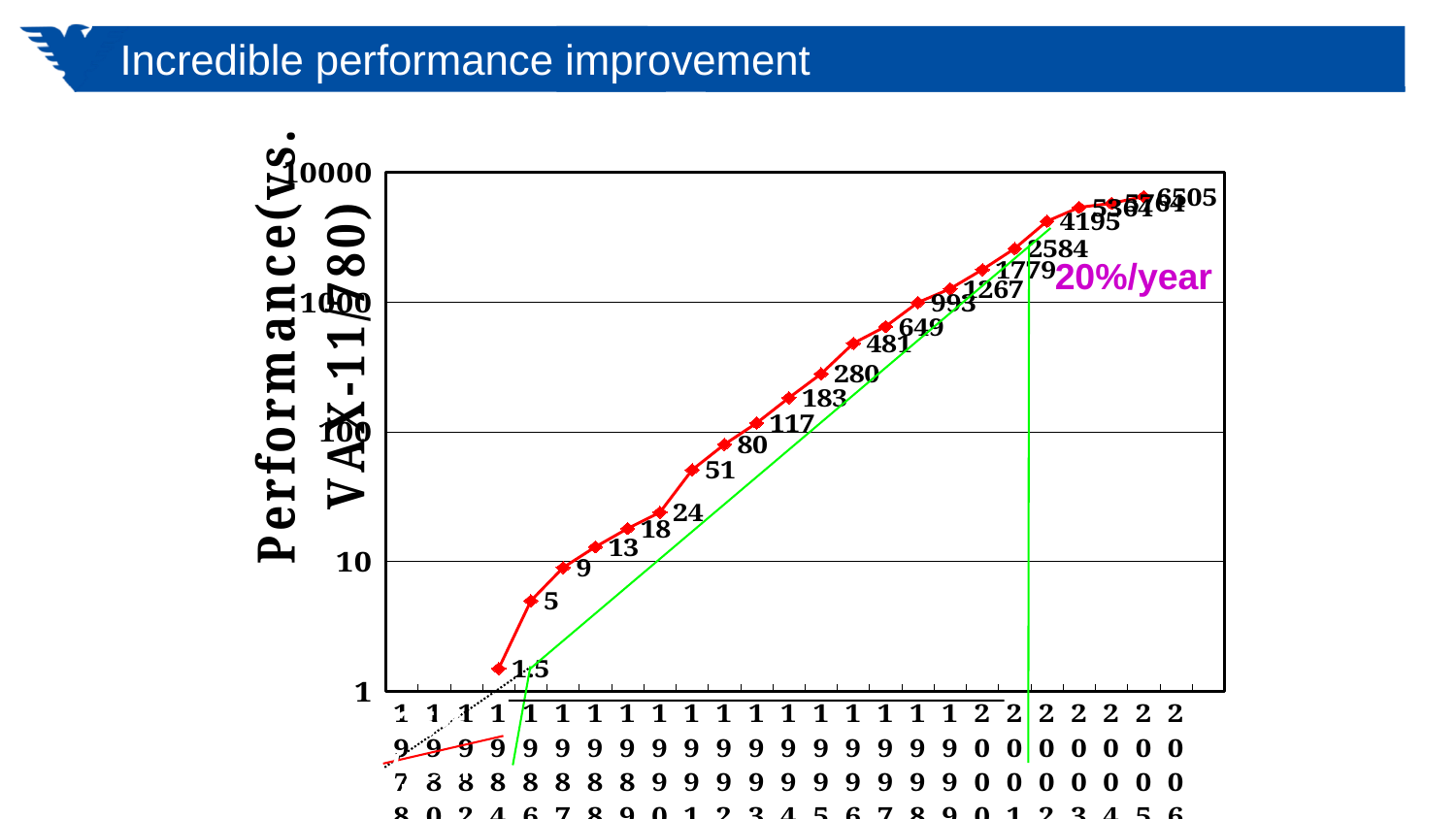

# Incredible performance improvement

### Chart

| Category | 东部 |
|---|---|
| 1978 | None |
| 1980 | None |
| 1982 | None |
| 1984 | 1.5 |
| 1986 | 5.0 |
| 1987 | 9.0 |
| 1988 | 13.0 |
| 1989 | 18.0 |
| 1990 | 24.0 |
| 1991 | 51.0 |
| 1992 | 80.0 |
| 1993 | 117.0 |
| 1994 | 183.0 |
| 1995 | 280.0 |
| 1996 | 481.0 |
| 1997 | 649.0 |
| 1998 | 993.0 |
| 1999 | 1267.0 |
| 2000 | 1779.0 |
| 2001 | 2584.0 |
| 2002 | 4195.0 |
| 2003 | 5364.0 |
| 2004 | 5764.0 |
| 2005 | 6505.0 |
| 2006 | None |
|  | None |

20%/year

52%/year

25% /year